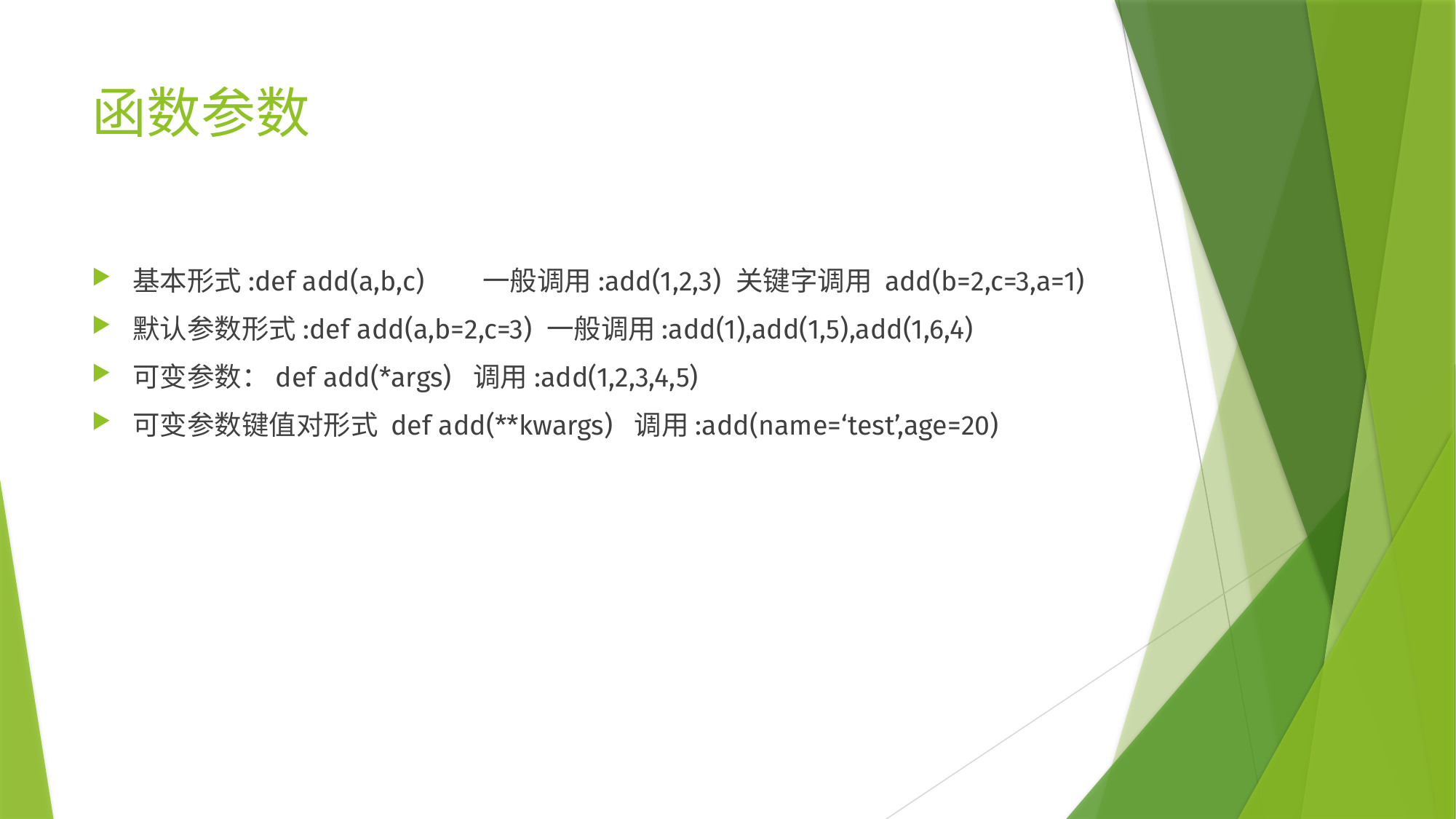

# 函数参数
基本形式:def add(a,b,c)       一般调用:add(1,2,3) 关键字调用 add(b=2,c=3,a=1)
默认参数形式:def add(a,b=2,c=3) 一般调用:add(1),add(1,5),add(1,6,4)
可变参数：def add(*args)  调用:add(1,2,3,4,5)
可变参数键值对形式 def add(**kwargs)  调用:add(name=‘test’,age=20)